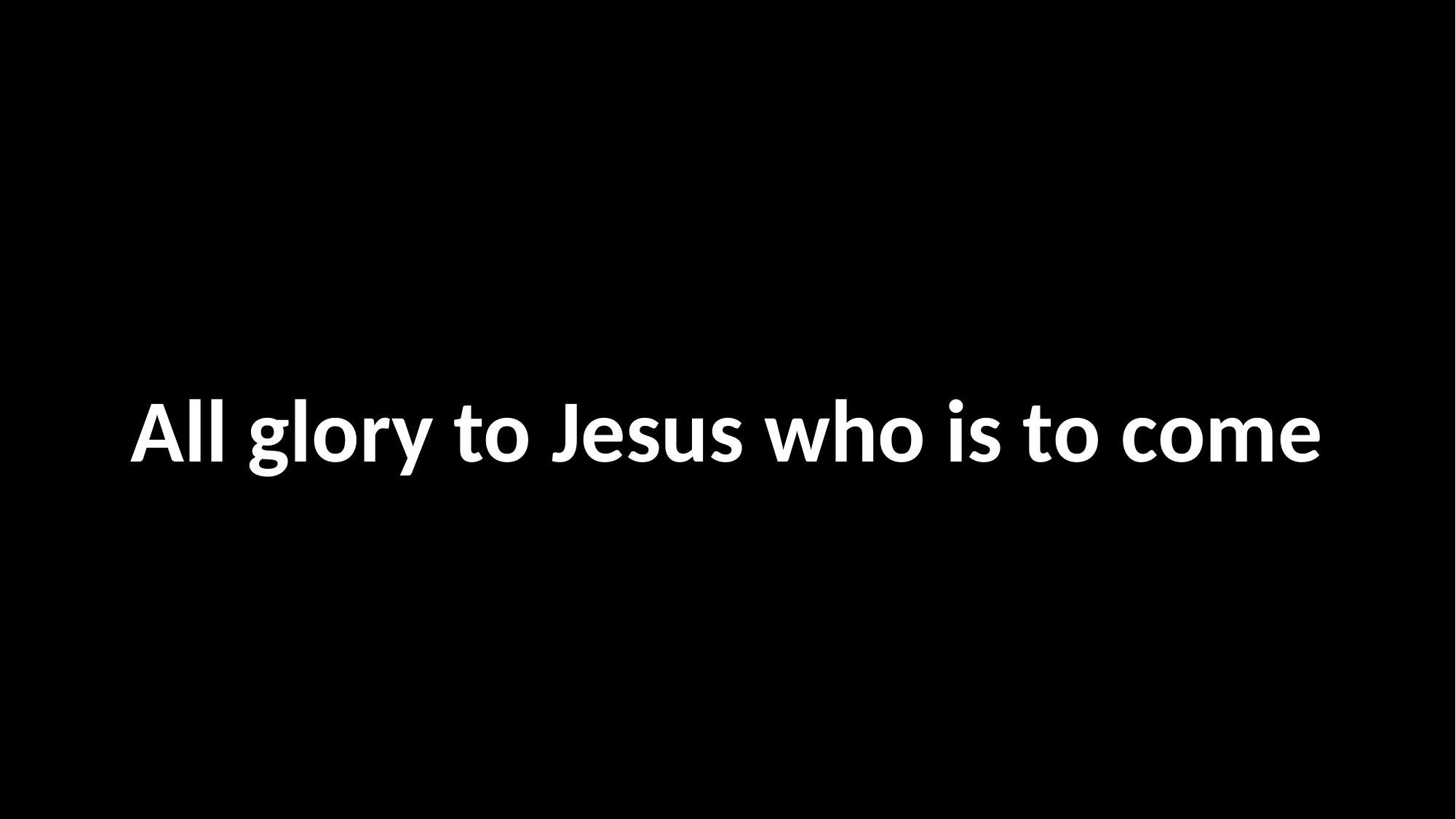

All glory to Jesus who is to come
다시 오실 왕 예수께 영광